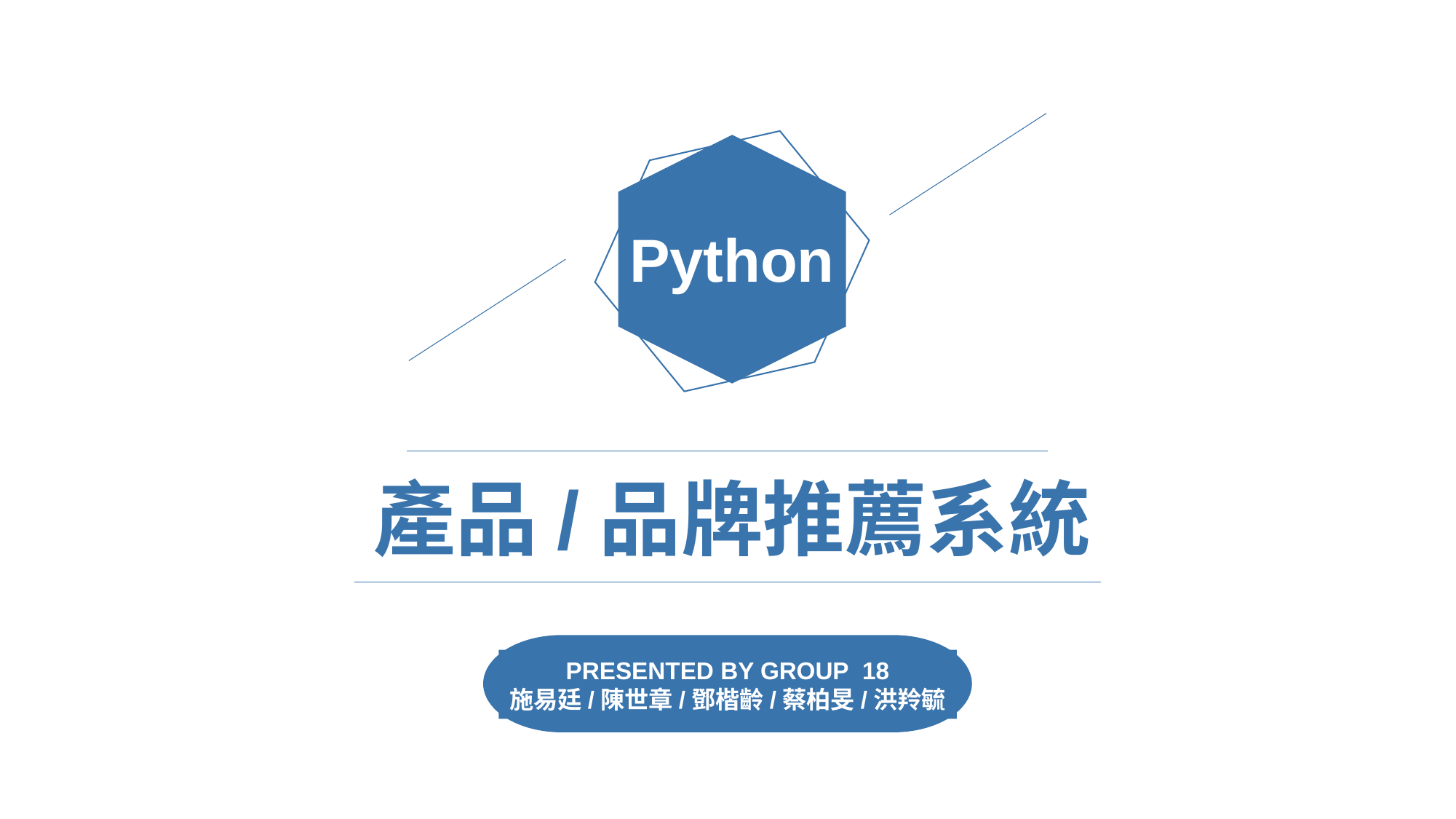

Python
產品/品牌推薦系統

PRESENTED BY GROUP  18
施易廷/陳世章/鄧楷齡/蔡柏旻/洪羚毓